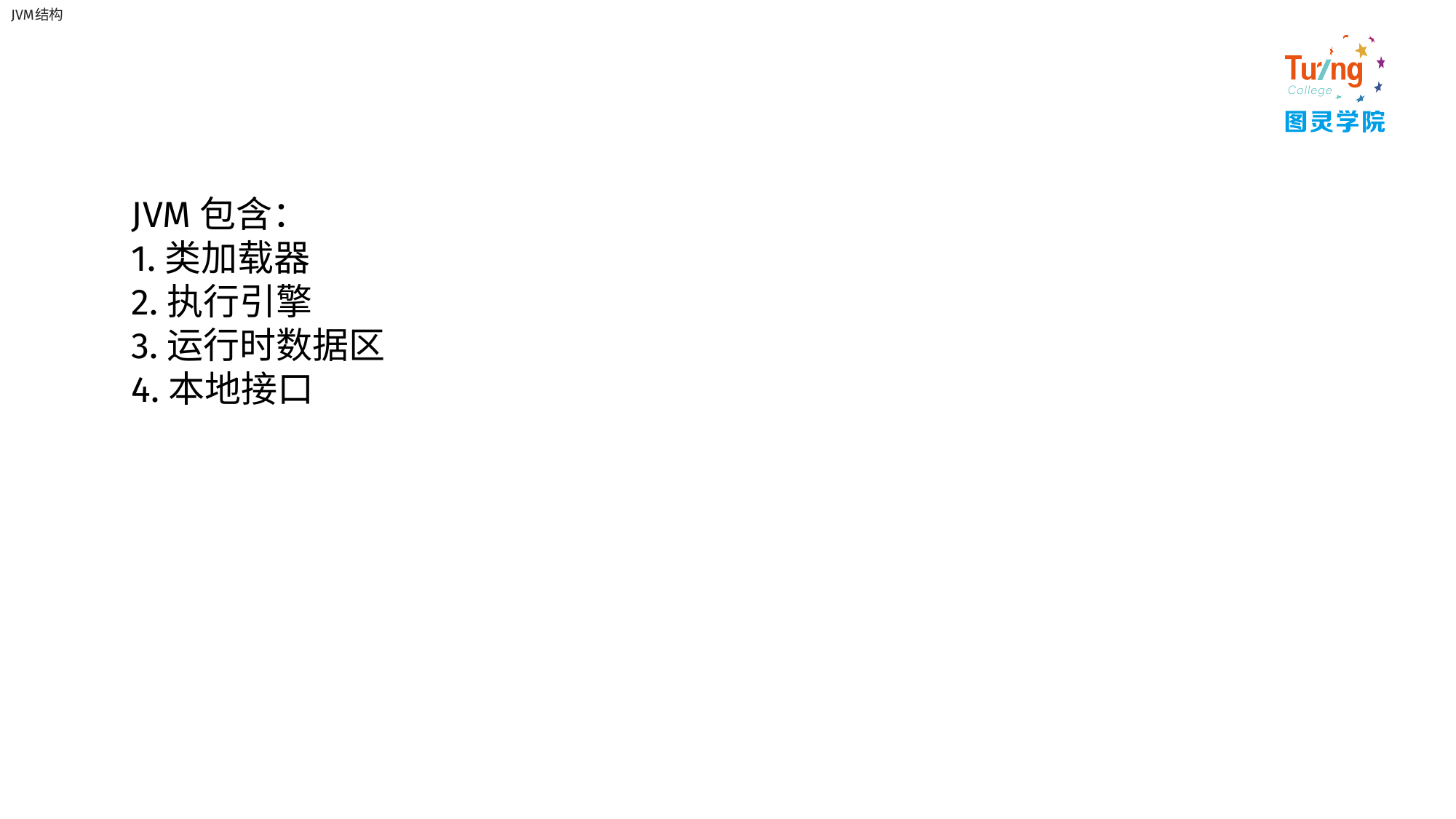

# JVM结构
JVM包含：
1.类加载器
2.执行引擎
3.运行时数据区
4.本地接口